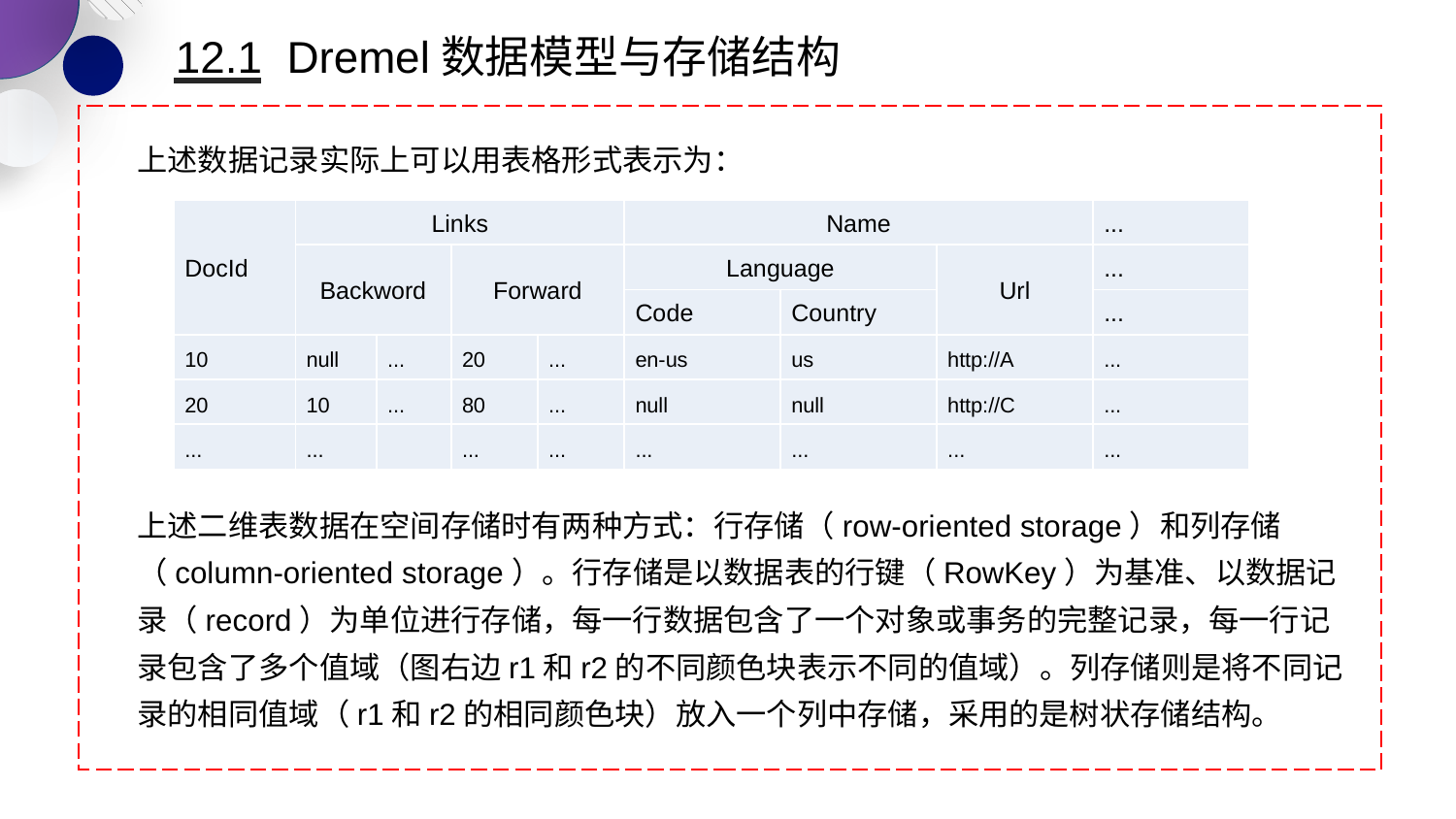

12.1  Dremel数据模型与存储结构

上述数据记录实际上可以用表格形式表示为：
| DocId | Links |  |  |  | Name |  |  | ... |
| --- | --- | --- | --- | --- | --- | --- | --- | --- |
|  | Backword |  | Forward |  | Language |  | Url | ... |
|  |  |  |  |  | Code | Country |  | ... |
| 10 | null | ... | 20 | ... | en-us | us | http://A | ... |
| 20 | 10 | ... | 80 | ... | null | null | http://C | ... |
| ... | ... |  | ... | ... | ... | ... | ... | ... |
上述二维表数据在空间存储时有两种方式：行存储（row-oriented storage）和列存储（column-oriented storage）。行存储是以数据表的行键（RowKey）为基准、以数据记录（record）为单位进行存储，每一行数据包含了一个对象或事务的完整记录，每一行记录包含了多个值域（图右边r1和r2的不同颜色块表示不同的值域）。列存储则是将不同记录的相同值域（r1和r2的相同颜色块）放入一个列中存储，采用的是树状存储结构。